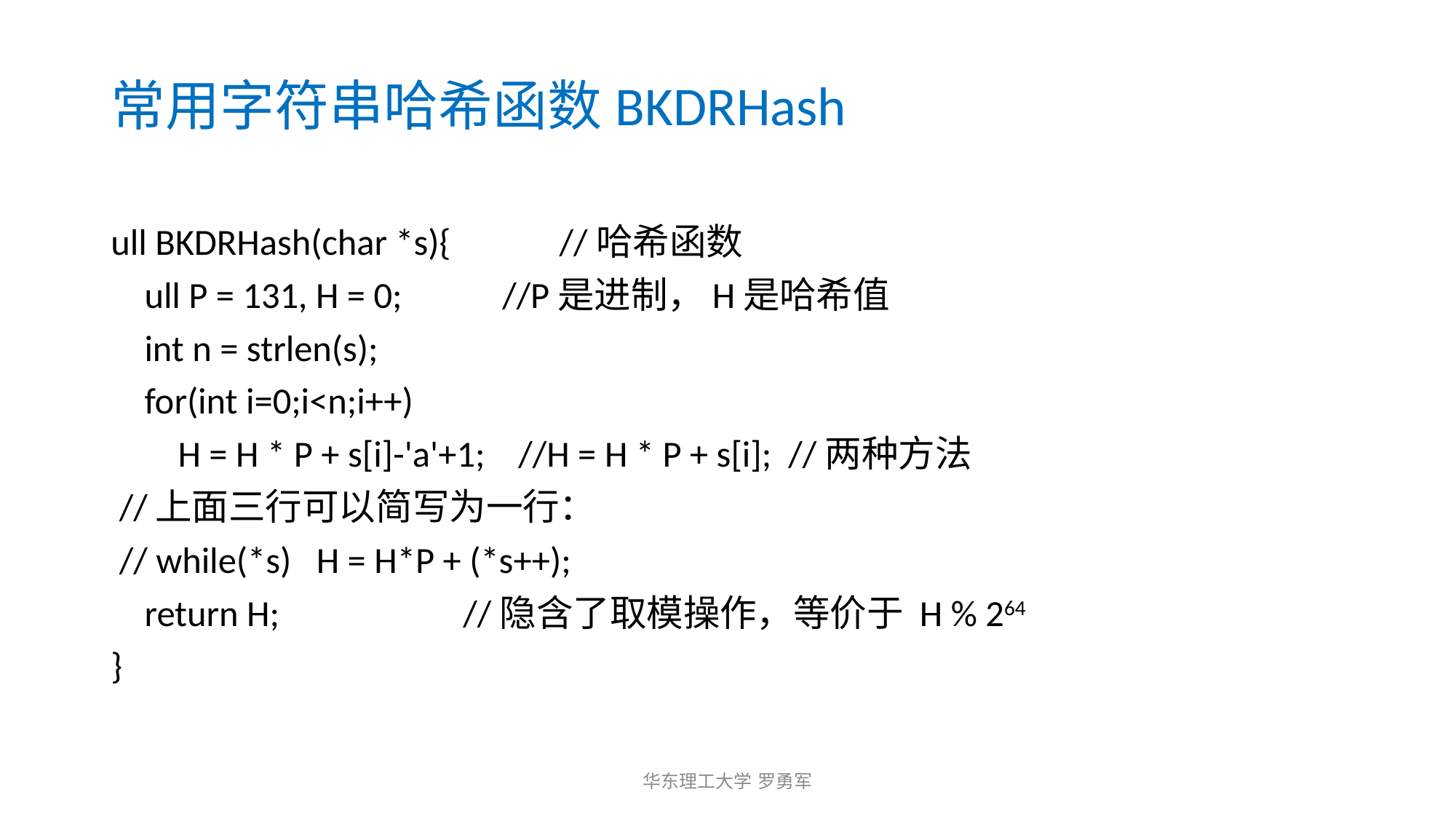

# 常用字符串哈希函数BKDRHash
ull BKDRHash(char *s){             //哈希函数
    ull P = 131, H = 0;            //P是进制，H是哈希值
    int n = strlen(s);
    for(int i=0;i<n;i++)
        H = H * P + s[i]-'a'+1;    //H = H * P + s[i];  //两种方法
 //上面三行可以简写为一行：
 // while(*s)   H = H*P + (*s++);
    return H;                      //隐含了取模操作，等价于 H % 264
}

华东理工大学 罗勇军